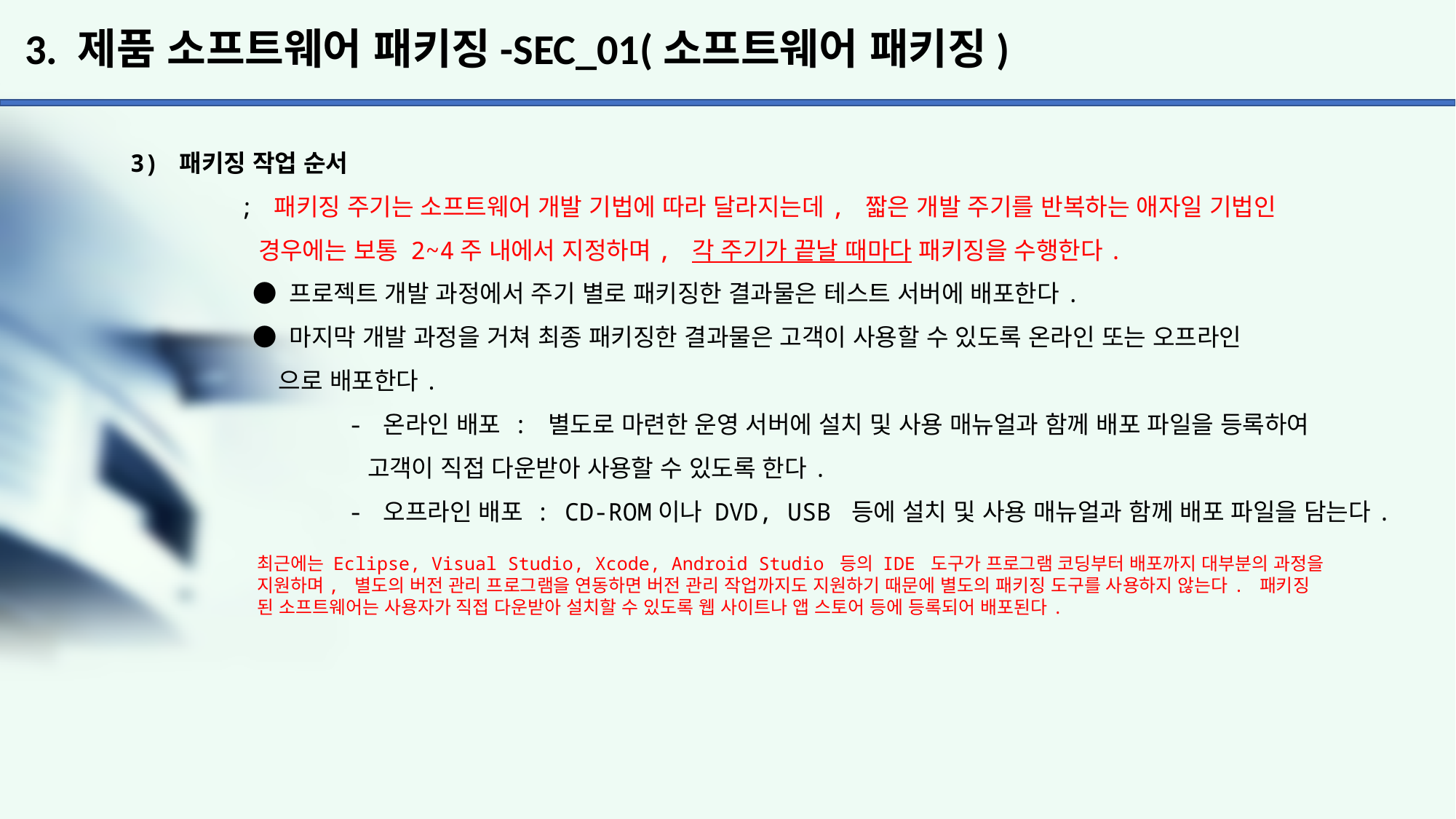

# 3. 제품 소프트웨어 패키징-SEC_01(소프트웨어 패키징)
3) 패키징 작업 순서
	; 패키징 주기는 소프트웨어 개발 기법에 따라 달라지는데, 짧은 개발 주기를 반복하는 애자일 기법인
	  경우에는 보통 2~4주 내에서 지정하며, 각 주기가 끝날 때마다 패키징을 수행한다.
	  ● 프로젝트 개발 과정에서 주기 별로 패키징한 결과물은 테스트 서버에 배포한다.
	  ● 마지막 개발 과정을 거쳐 최종 패키징한 결과물은 고객이 사용할 수 있도록 온라인 또는 오프라인
	     으로 배포한다.
		- 온라인 배포 : 별도로 마련한 운영 서버에 설치 및 사용 매뉴얼과 함께 배포 파일을 등록하여
		  고객이 직접 다운받아 사용할 수 있도록 한다.
		- 오프라인 배포 : CD-ROM이나 DVD, USB 등에 설치 및 사용 매뉴얼과 함께 배포 파일을 담는다.
최근에는 Eclipse, Visual Studio, Xcode, Android Studio 등의 IDE 도구가 프로그램 코딩부터 배포까지 대부분의 과정을 지원하며, 별도의 버전 관리 프로그램을 연동하면 버전 관리 작업까지도 지원하기 때문에 별도의 패키징 도구를 사용하지 않는다. 패키징 된 소프트웨어는 사용자가 직접 다운받아 설치할 수 있도록 웹 사이트나 앱 스토어 등에 등록되어 배포된다.